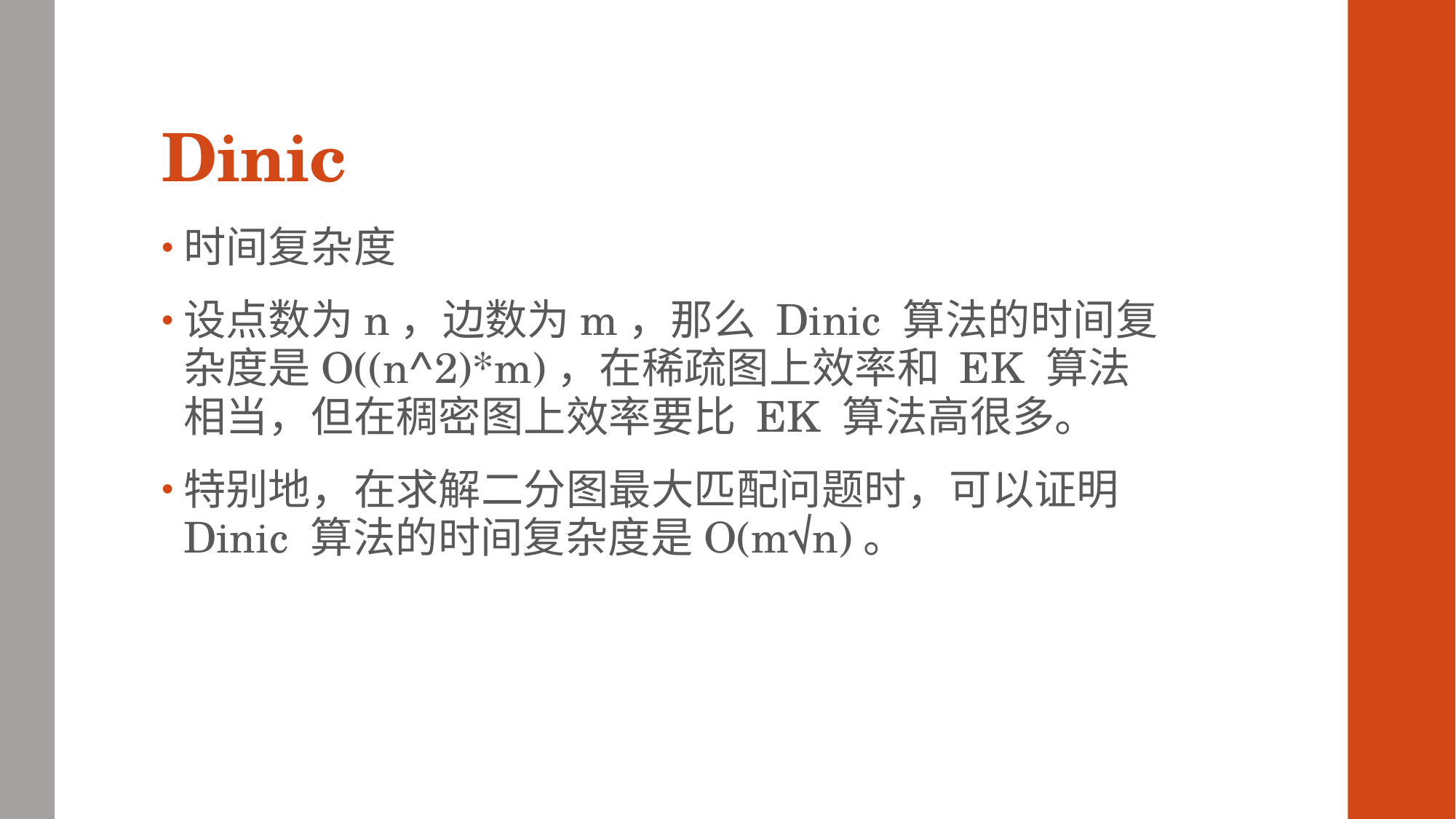

# Dinic
时间复杂度
设点数为n，边数为m，那么 Dinic 算法的时间复杂度是O((n^2)*m)，在稀疏图上效率和 EK 算法相当，但在稠密图上效率要比 EK 算法高很多。
特别地，在求解二分图最大匹配问题时，可以证明 Dinic 算法的时间复杂度是O(m√n)。